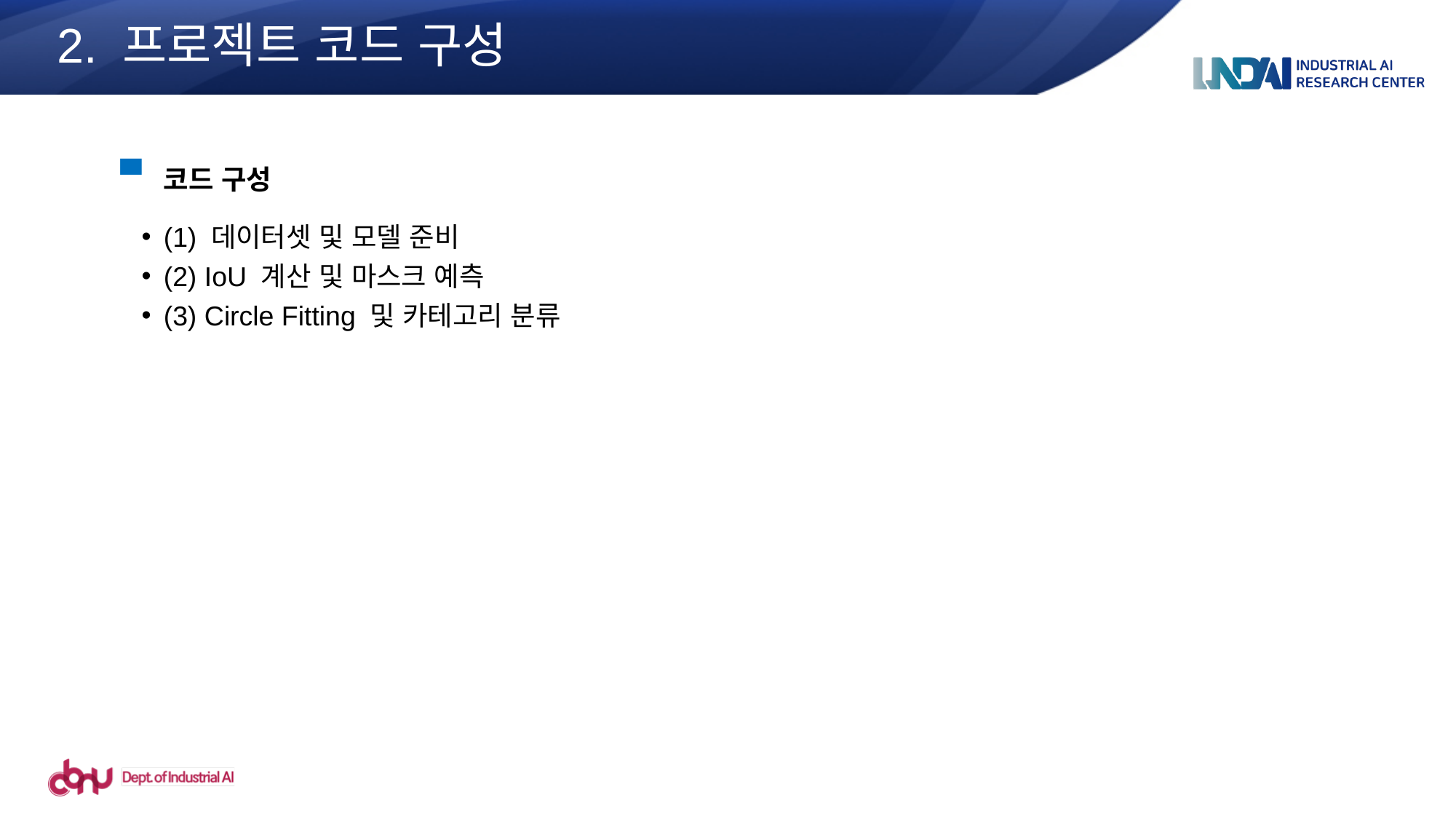

2. 프로젝트 코드 구성
코드 구성
(1) 데이터셋 및 모델 준비
(2) IoU 계산 및 마스크 예측
(3) Circle Fitting 및 카테고리 분류